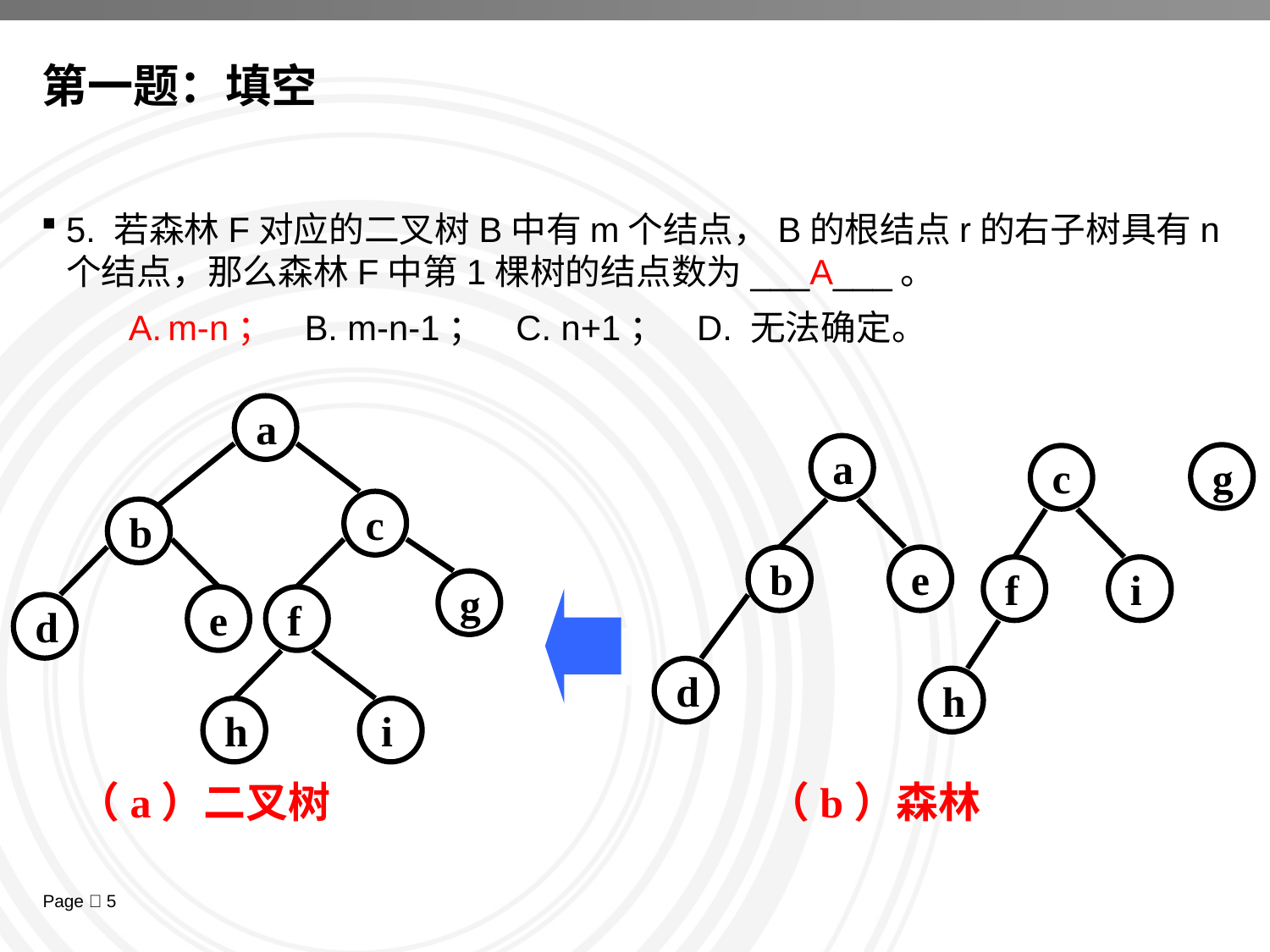

# 第一题：填空
5. 若森林F对应的二叉树B中有m个结点，B的根结点r的右子树具有n个结点，那么森林F中第1棵树的结点数为___A___。
         A.	m-n；   B. m-n-1；   C. n+1；   D. 无法确定。

a
a

g
c
c
b

b
e
f
i
g
e
f

d

d
h
h
i
（a）二叉树
（b）森林